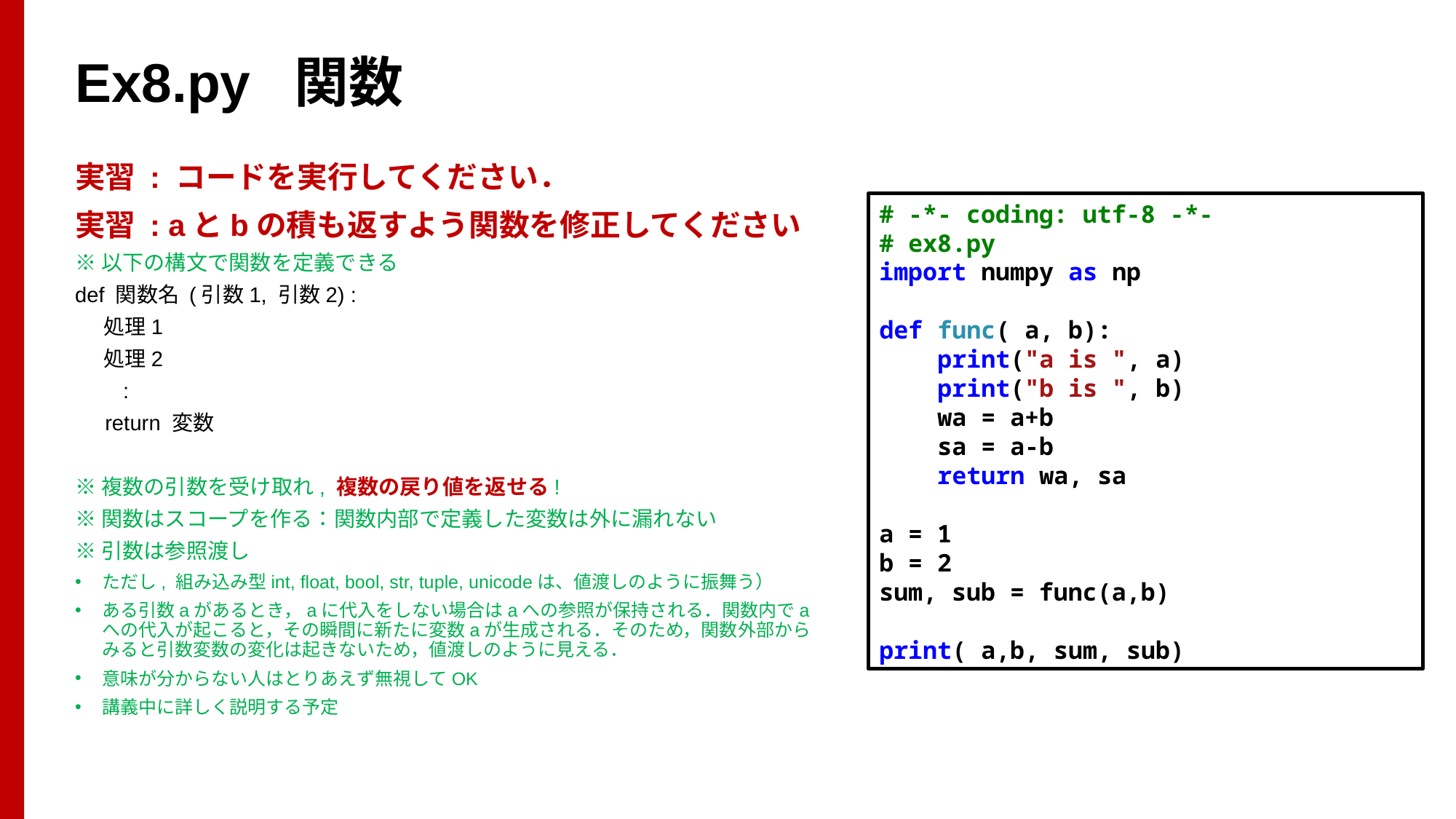

# Ex8.py  関数
実習 : コードを実行してください．
実習 : aとbの積も返すよう関数を修正してください
※以下の構文で関数を定義できる
def 関数名 (引数1, 引数2) :
     処理1
     処理2
        :
     return 変数

※複数の引数を受け取れ, 複数の戻り値を返せる!
※関数はスコープを作る：関数内部で定義した変数は外に漏れない
※引数は参照渡し
ただし, 組み込み型int, float, bool, str, tuple, unicodeは、値渡しのように振舞う）
ある引数aがあるとき，aに代入をしない場合はaへの参照が保持される．関数内でaへの代入が起こると，その瞬間に新たに変数aが生成される．そのため，関数外部からみると引数変数の変化は起きないため，値渡しのように見える．
意味が分からない人はとりあえず無視してOK
講義中に詳しく説明する予定
# -*- coding: utf-8 -*-
# ex8.py
import numpy as np

def func( a, b):
    print("a is ", a)
    print("b is ", b)
    wa = a+b
    sa = a-b
    return wa, sa

a = 1
b = 2
sum, sub = func(a,b)

print( a,b, sum, sub)